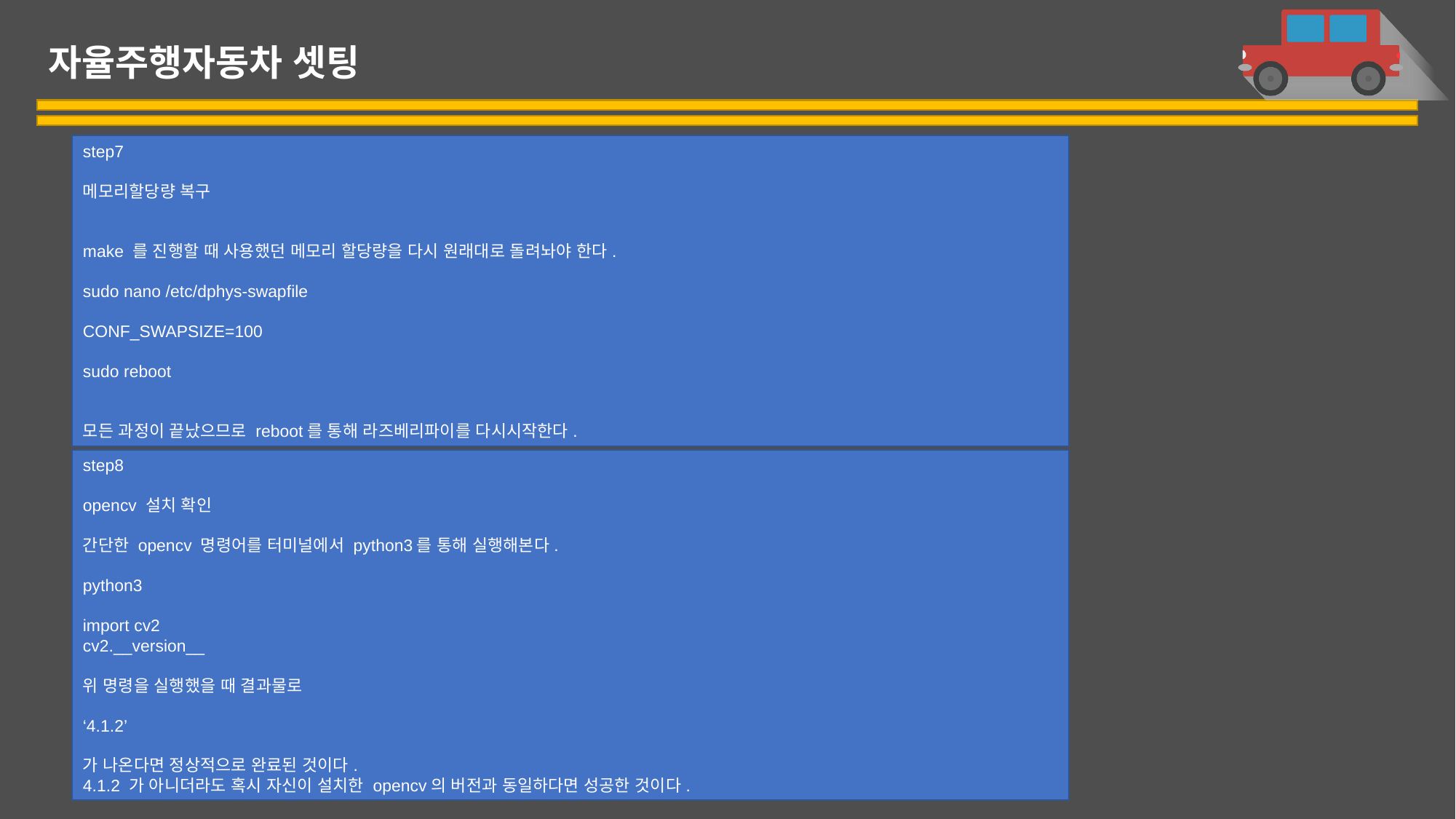

# 자율주행자동차 셋팅

step7

메모리할당량 복구

make 를 진행할 때 사용했던 메모리 할당량을 다시 원래대로 돌려놔야 한다.

sudo nano /etc/dphys-swapfile

CONF_SWAPSIZE=100

sudo reboot

모든 과정이 끝났으므로 reboot를 통해 라즈베리파이를 다시시작한다.
step8

opencv 설치 확인

간단한 opencv 명령어를 터미널에서 python3를 통해 실행해본다.

python3

import cv2
cv2.__version__

위 명령을 실행했을 때 결과물로

‘4.1.2’

가 나온다면 정상적으로 완료된 것이다.
4.1.2 가 아니더라도 혹시 자신이 설치한 opencv의 버전과 동일하다면 성공한 것이다.